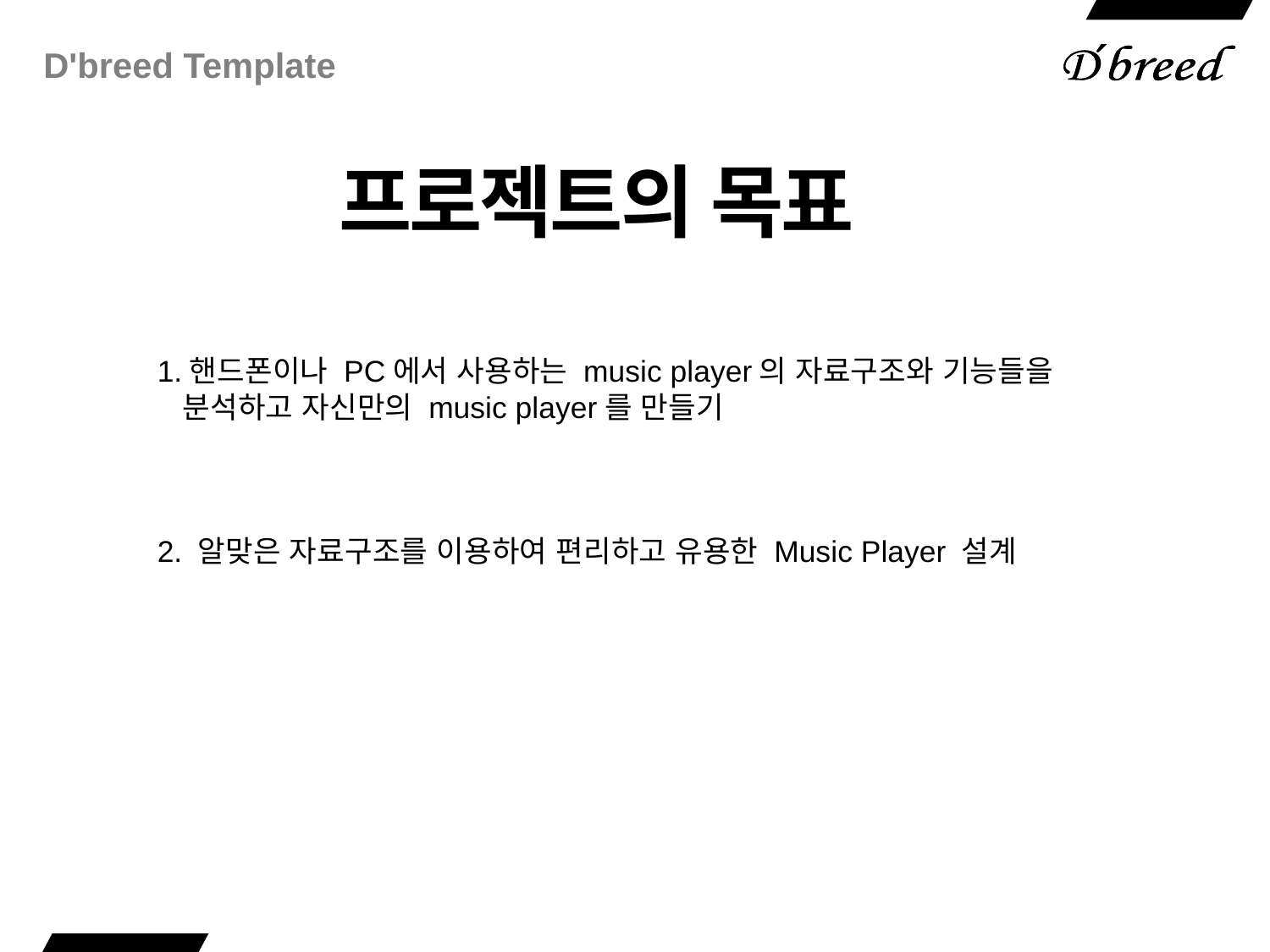

# D'breed Template

프로젝트의 목표
1.핸드폰이나 PC에서 사용하는 music player의 자료구조와 기능들을 분석하고 자신만의 music player를 만들기

2. 알맞은 자료구조를 이용하여 편리하고 유용한 Music Player 설계